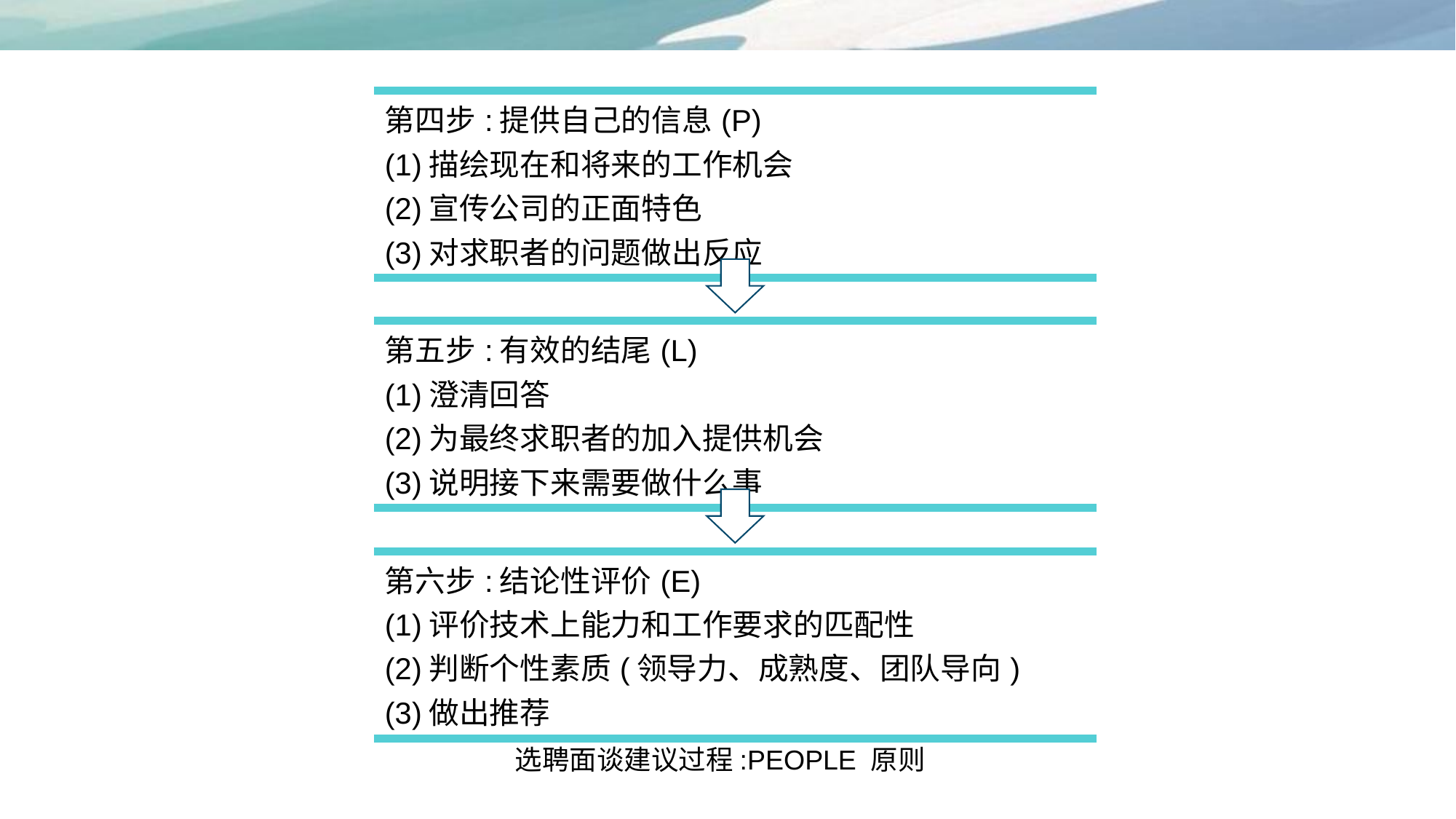

| 第四步:提供自己的信息(P) (1)描绘现在和将来的工作机会 (2)宣传公司的正面特色 (3)对求职者的问题做出反应 |
| --- |

| 第五步:有效的结尾(L) (1)澄清回答 (2)为最终求职者的加入提供机会 (3)说明接下来需要做什么事 |
| --- |

| 第六步:结论性评价(E) (1)评价技术上能力和工作要求的匹配性 (2)判断个性素质(领导力、成熟度、团队导向) (3)做出推荐 |
| --- |
选聘面谈建议过程:PEOPLE 原则